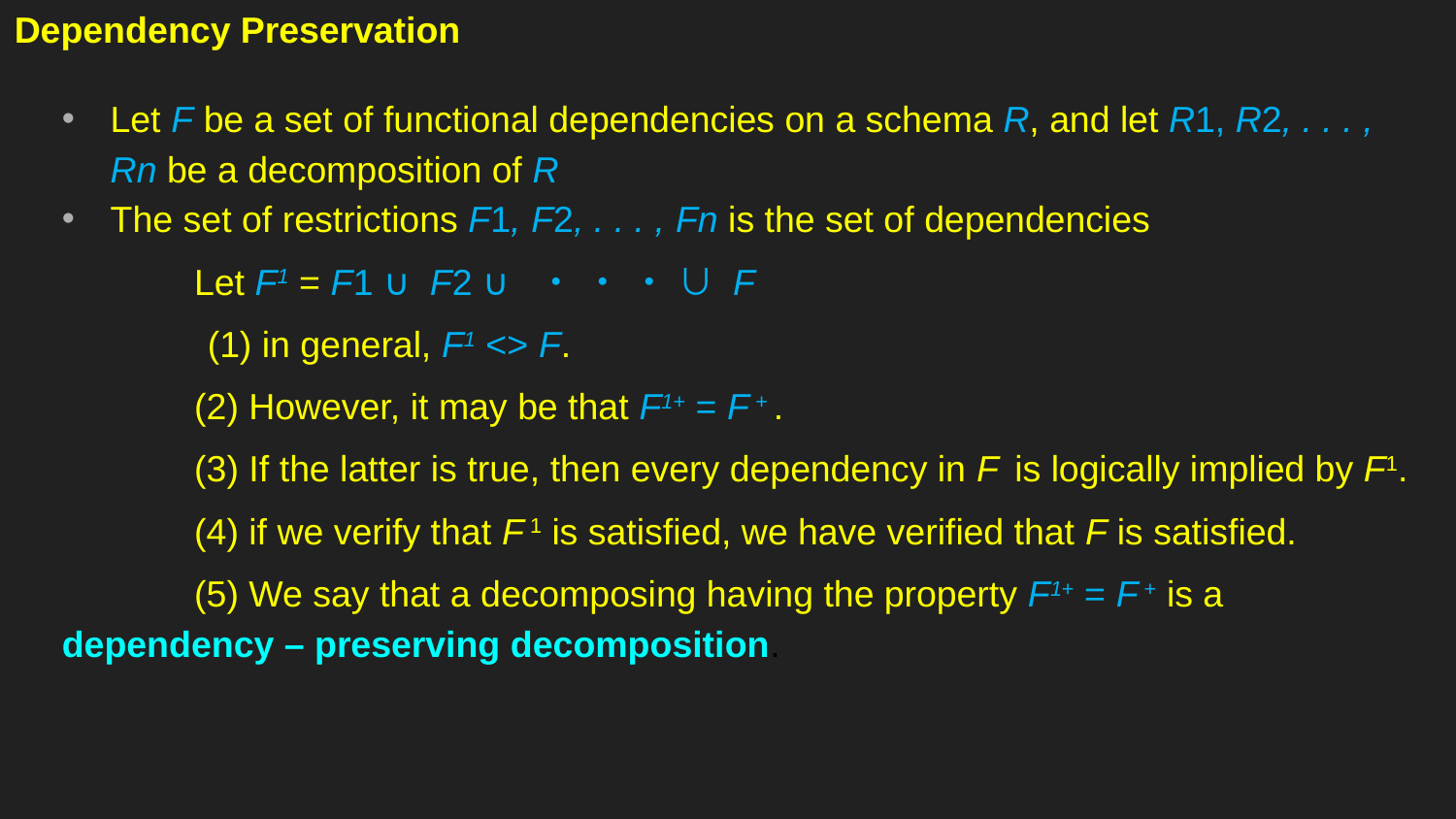

Dependency Preservation
Let F be a set of functional dependencies on a schema R, and let R1, R2, . . . , Rn be a decomposition of R
The set of restrictions F1, F2, . . . , Fn is the set of dependencies
             Let F1 = F1 ∪ F2 ∪ ・ ・ ・ ∪ F
	(1) in general, F1 <> F.
             (2) However, it may be that F1+ = F + .
             (3) If the latter is true, then every dependency in F  is logically implied by F1.
             (4) if we verify that F 1 is satisfied, we have verified that F is satisfied.
             (5) We say that a decomposing having the property F1+ = F + is a dependency – preserving decomposition.